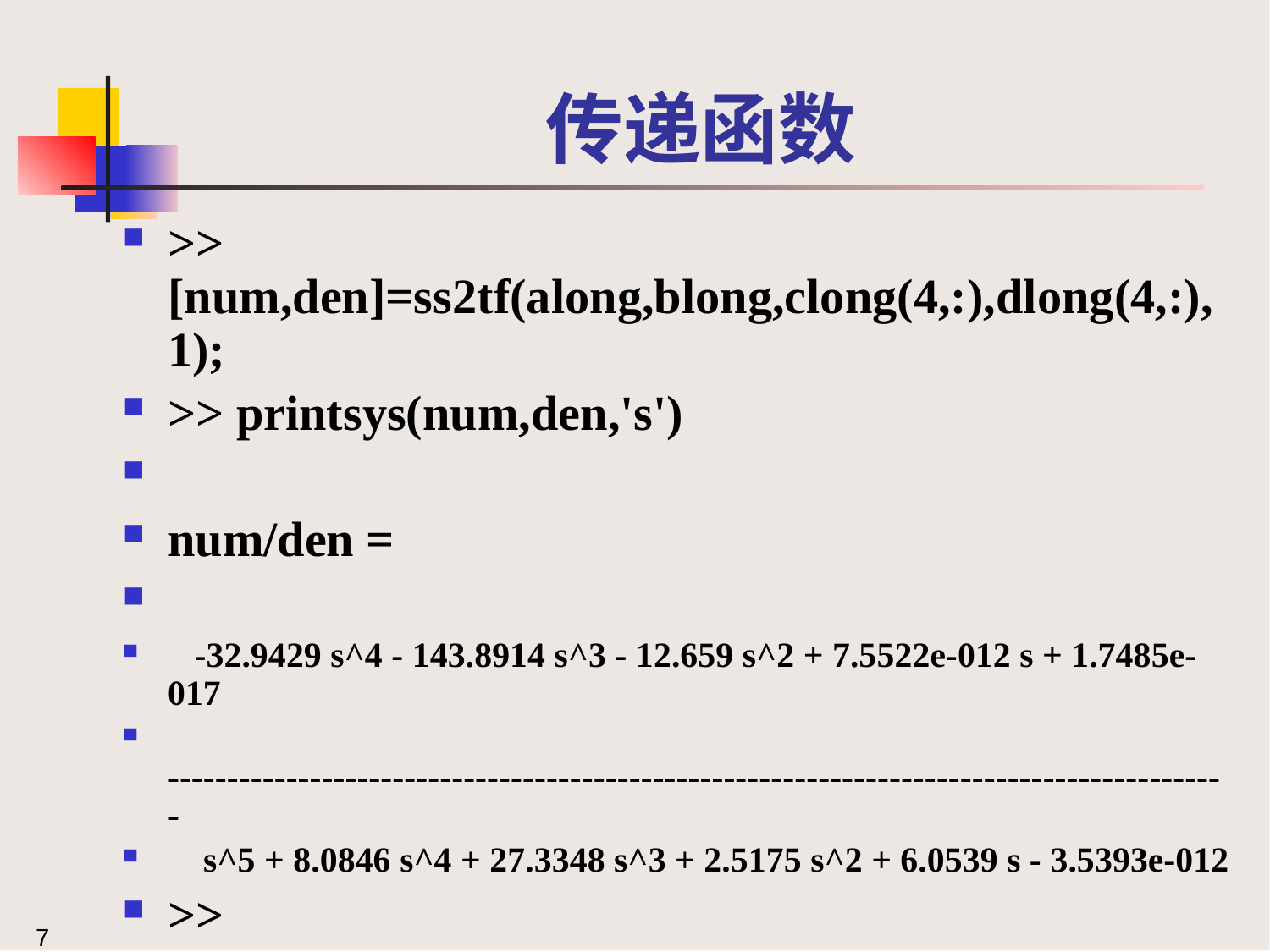

# 传递函数
>> [num,den]=ss2tf(along,blong,clong(4,:),dlong(4,:),1);
>> printsys(num,den,'s')

num/den =

   -32.9429 s^4 - 143.8914 s^3 - 12.659 s^2 + 7.5522e-012 s + 1.7485e-017
   ------------------------------------------------------------------------------------------
    s^5 + 8.0846 s^4 + 27.3348 s^3 + 2.5175 s^2 + 6.0539 s - 3.5393e-012
>>